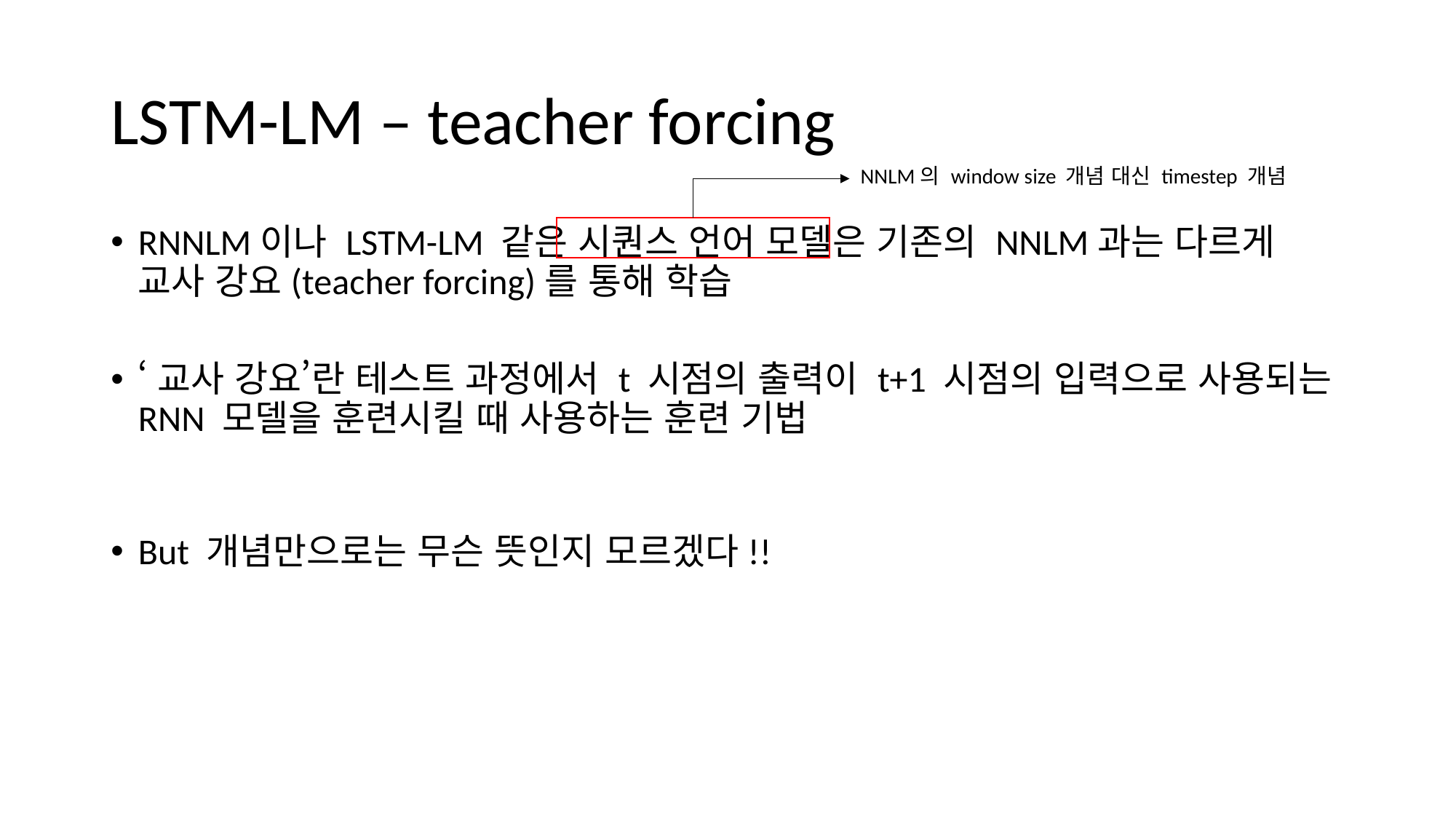

# LSTM-LM – teacher forcing
NNLM의 window size 개념 대신 timestep 개념
RNNLM이나 LSTM-LM 같은 시퀀스 언어 모델은 기존의 NNLM과는 다르게 교사 강요(teacher forcing)를 통해 학습
‘교사 강요’란 테스트 과정에서 t 시점의 출력이 t+1 시점의 입력으로 사용되는 RNN 모델을 훈련시킬 때 사용하는 훈련 기법
But 개념만으로는 무슨 뜻인지 모르겠다!!